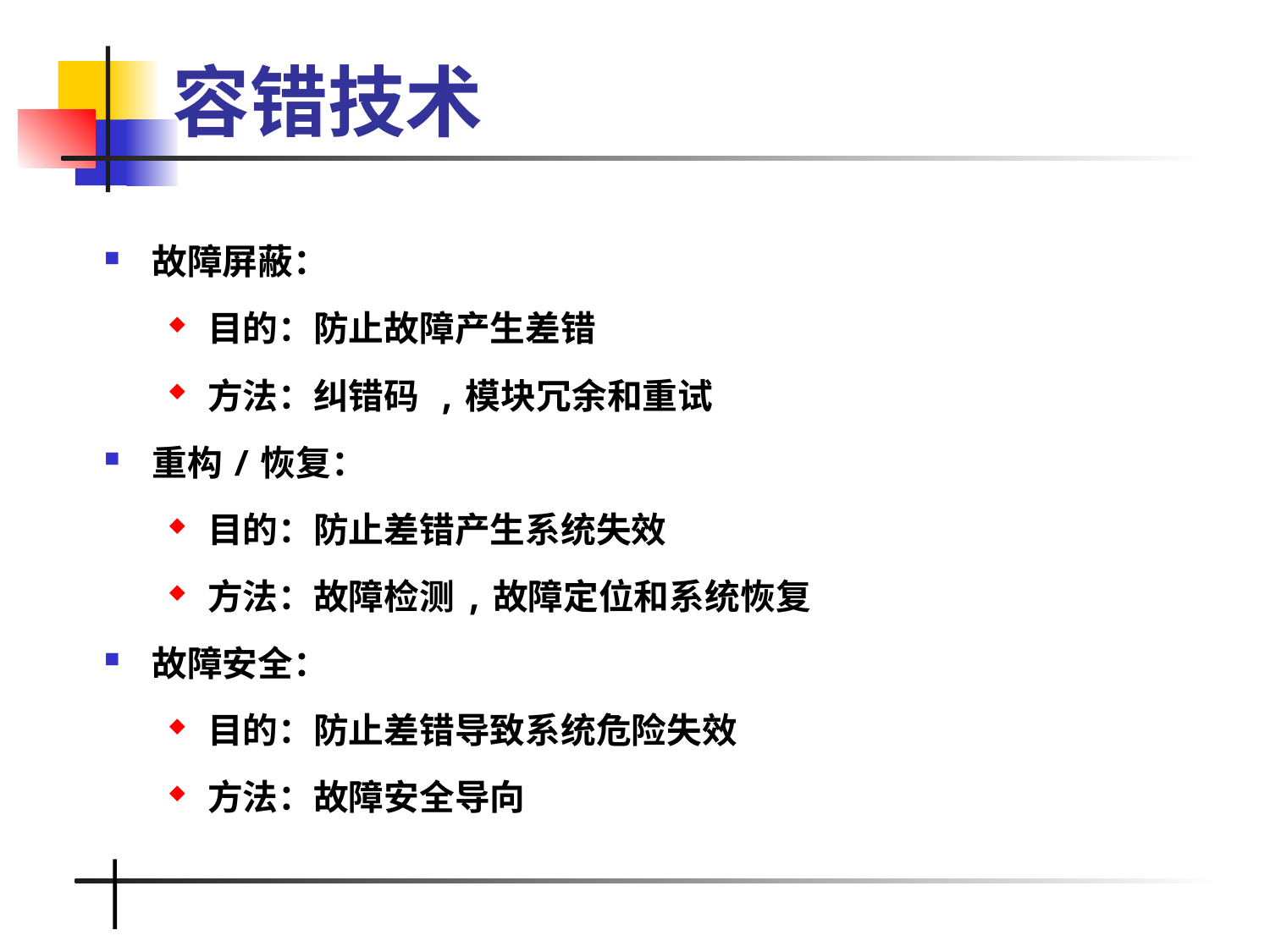

# 容错技术
故障屏蔽：
目的：防止故障产生差错
方法：纠错码 ,模块冗余和重试
重构/恢复：
目的：防止差错产生系统失效
方法：故障检测,故障定位和系统恢复
故障安全：
目的：防止差错导致系统危险失效
方法：故障安全导向